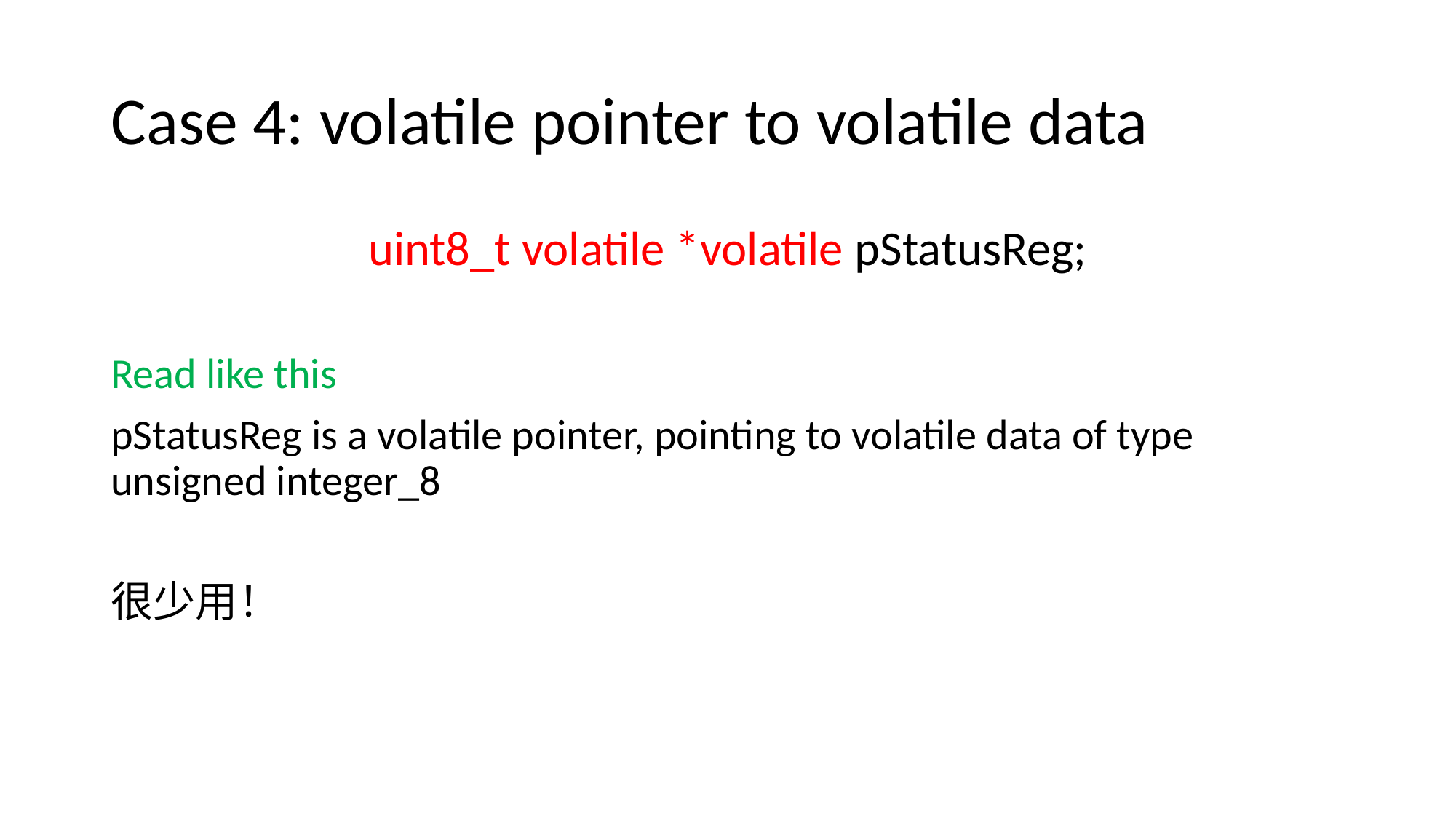

# Case 4: volatile pointer to volatile data
uint8_t volatile *volatile pStatusReg;

Read like this
pStatusReg is a volatile pointer, pointing to volatile data of type unsigned integer_8

很少用！